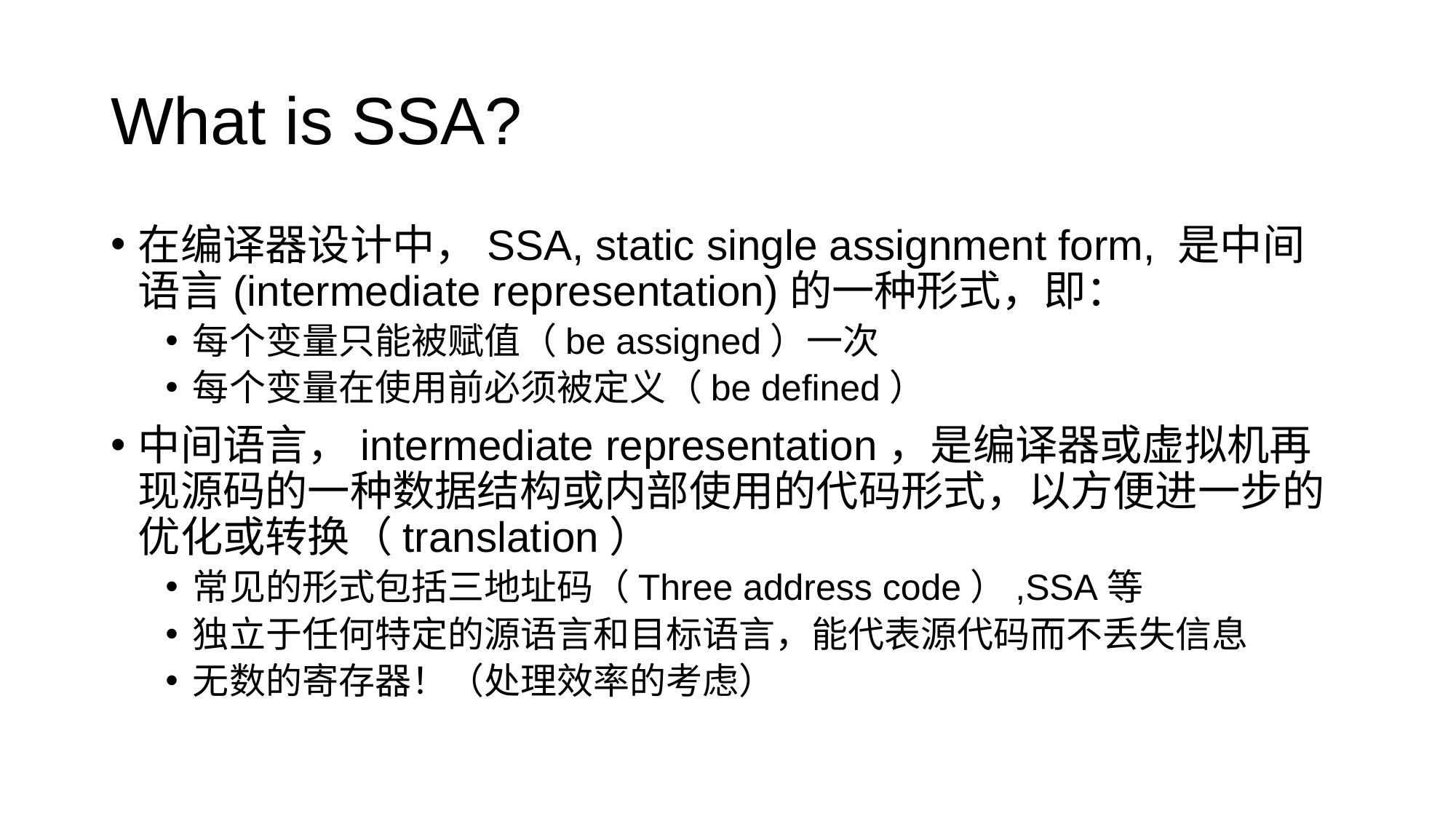

# What is SSA?
在编译器设计中，SSA, static single assignment form, 是中间语言(intermediate representation)的一种形式，即：
每个变量只能被赋值（be assigned）一次
每个变量在使用前必须被定义（be defined）
中间语言，intermediate representation，是编译器或虚拟机再现源码的一种数据结构或内部使用的代码形式，以方便进一步的优化或转换（translation）
常见的形式包括三地址码（Three address code）,SSA等
独立于任何特定的源语言和目标语言，能代表源代码而不丢失信息
无数的寄存器！（处理效率的考虑）